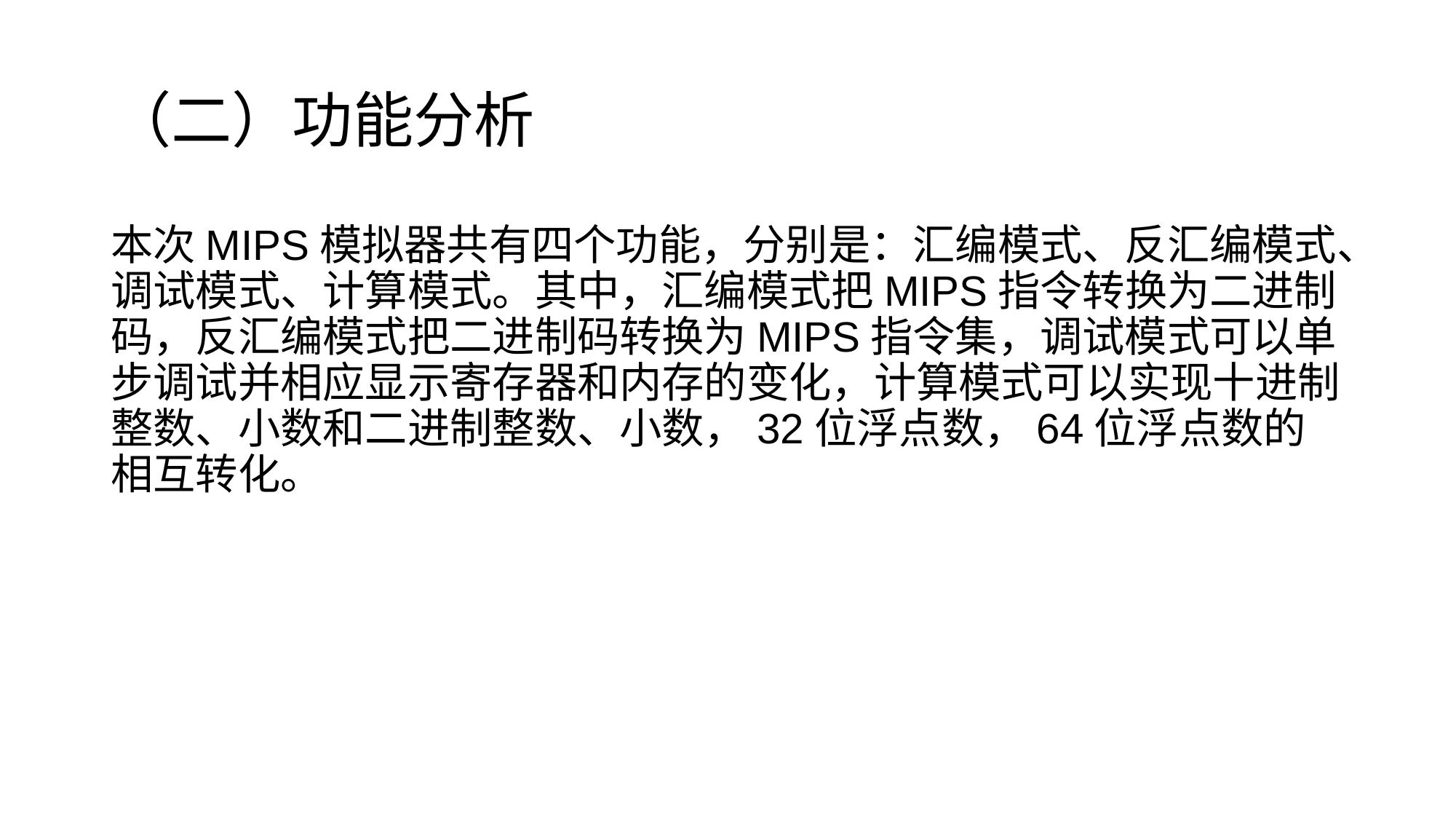

# （二）功能分析
本次MIPS模拟器共有四个功能，分别是：汇编模式、反汇编模式、调试模式、计算模式。其中，汇编模式把MIPS指令转换为二进制码，反汇编模式把二进制码转换为MIPS指令集，调试模式可以单步调试并相应显示寄存器和内存的变化，计算模式可以实现十进制整数、小数和二进制整数、小数，32位浮点数，64位浮点数的相互转化。